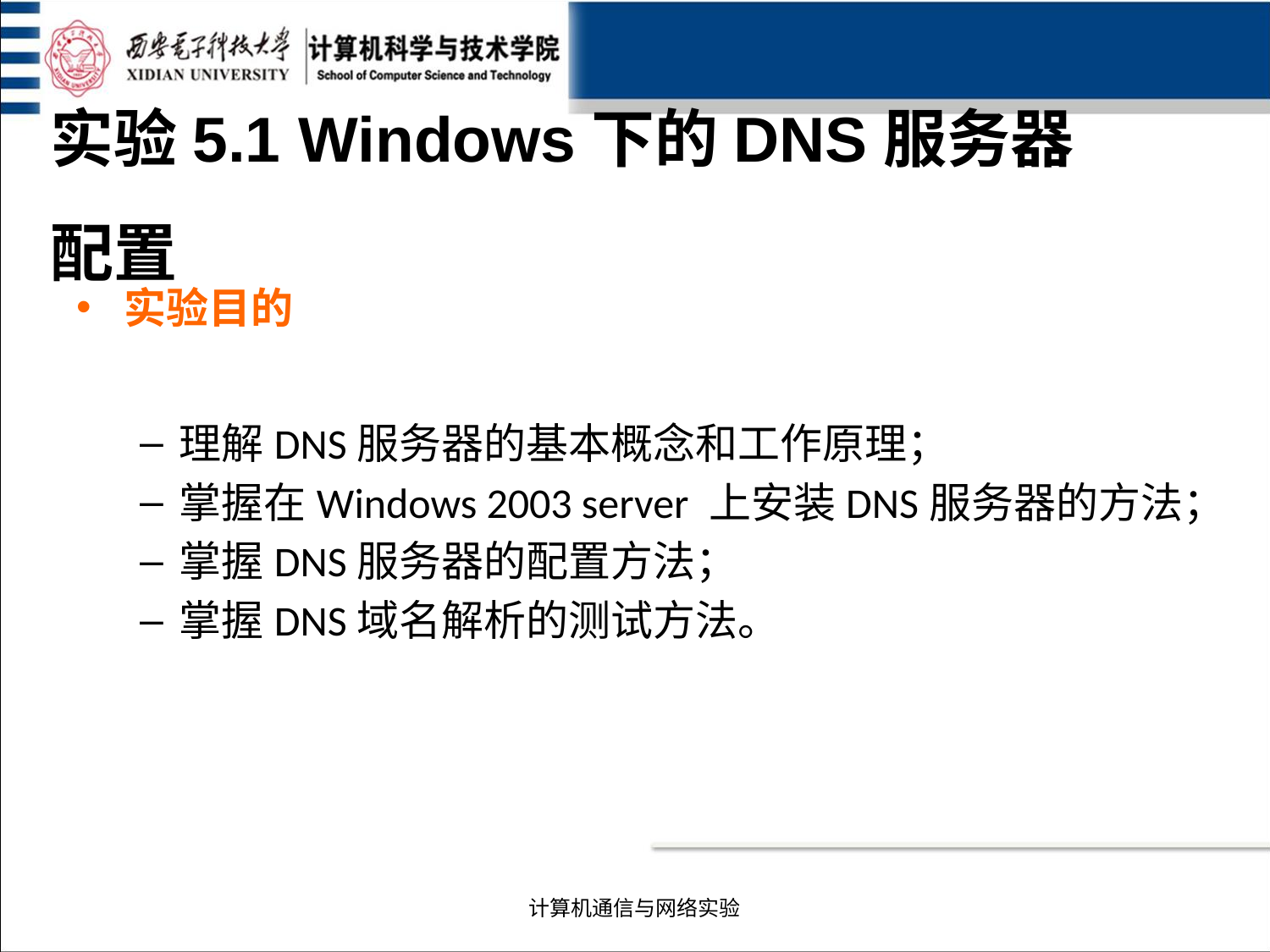

实验5.1 Windows下的DNS服务器配置
实验目的

理解DNS服务器的基本概念和工作原理；
掌握在Windows 2003 server 上安装DNS服务器的方法；
掌握DNS服务器的配置方法；
掌握DNS域名解析的测试方法。
计算机通信与网络实验